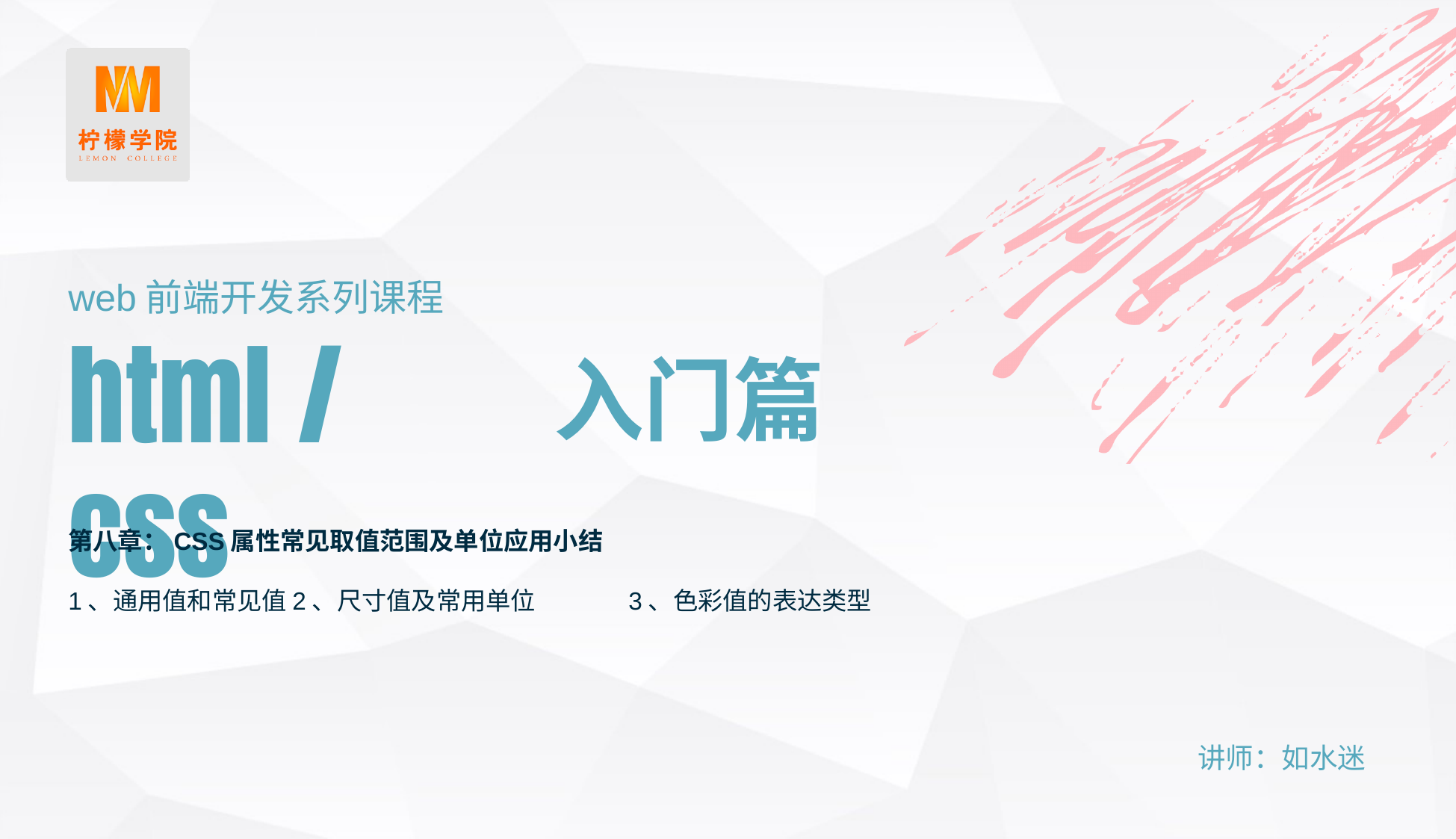

第八章：CSS属性常见取值范围及单位应用小结
1、通用值和常见值	2、尺寸值及常用单位	3、色彩值的表达类型